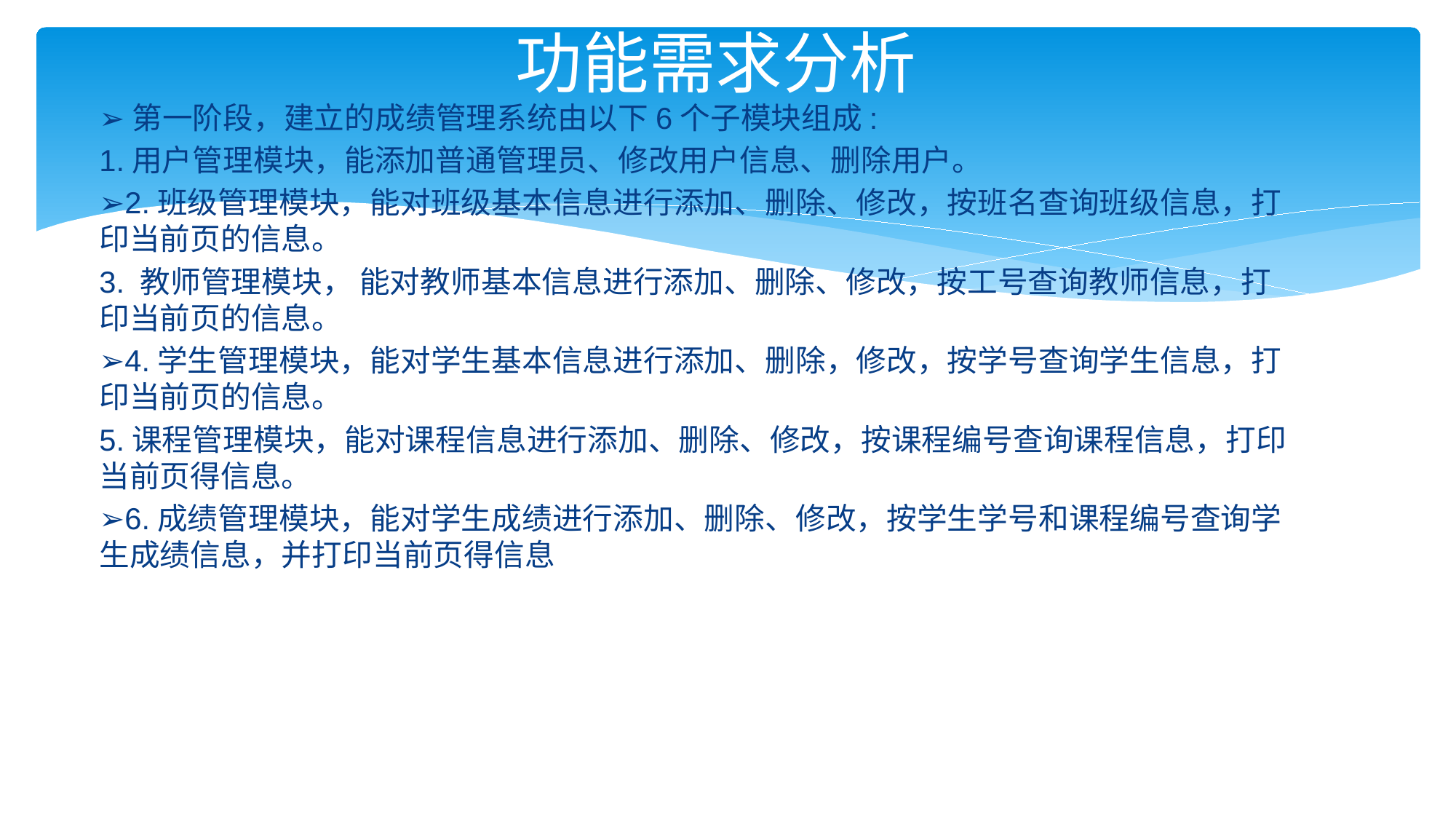

# 功能需求分析
➢第一阶段，建立的成绩管理系统由以下6个子模块组成:
1.用户管理模块，能添加普通管理员、修改用户信息、删除用户。
➢2.班级管理模块，能对班级基本信息进行添加、删除、修改，按班名查询班级信息，打印当前页的信息。
3. 教师管理模块， 能对教师基本信息进行添加、删除、修改，按工号查询教师信息，打印当前页的信息。
➢4.学生管理模块，能对学生基本信息进行添加、删除，修改，按学号查询学生信息，打印当前页的信息。
5.课程管理模块，能对课程信息进行添加、删除、修改，按课程编号查询课程信息，打印当前页得信息。
➢6.成绩管理模块，能对学生成绩进行添加、删除、修改，按学生学号和课程编号查询学生成绩信息，并打印当前页得信息